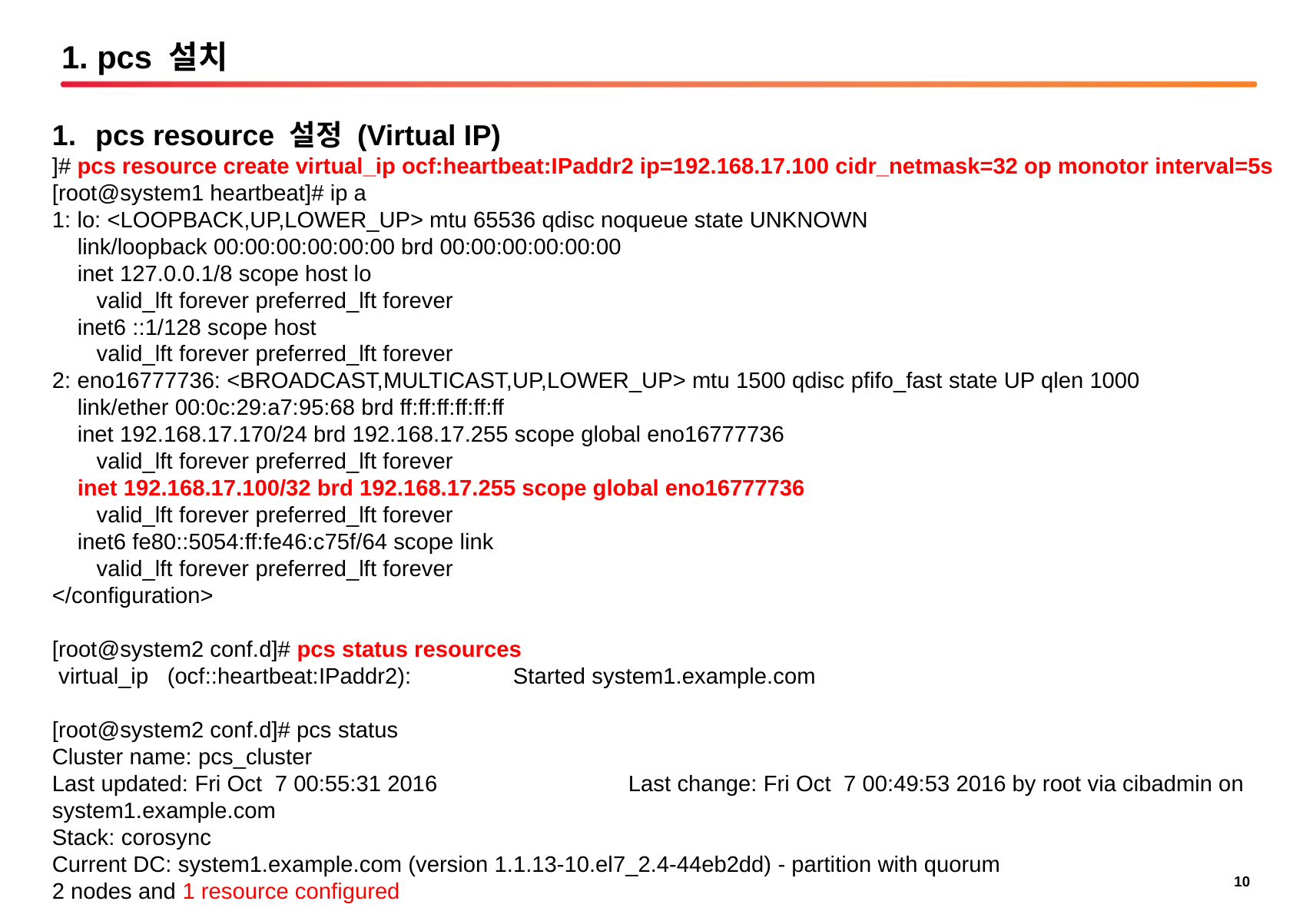

# 1. pcs 설치
pcs resource 설정 (Virtual IP)
]# pcs resource create virtual_ip ocf:heartbeat:IPaddr2 ip=192.168.17.100 cidr_netmask=32 op monotor interval=5s
[root@system1 heartbeat]# ip a
1: lo: <LOOPBACK,UP,LOWER_UP> mtu 65536 qdisc noqueue state UNKNOWN
    link/loopback 00:00:00:00:00:00 brd 00:00:00:00:00:00
    inet 127.0.0.1/8 scope host lo
       valid_lft forever preferred_lft forever
    inet6 ::1/128 scope host
       valid_lft forever preferred_lft forever
2: eno16777736: <BROADCAST,MULTICAST,UP,LOWER_UP> mtu 1500 qdisc pfifo_fast state UP qlen 1000
    link/ether 00:0c:29:a7:95:68 brd ff:ff:ff:ff:ff:ff
    inet 192.168.17.170/24 brd 192.168.17.255 scope global eno16777736
       valid_lft forever preferred_lft forever
    inet 192.168.17.100/32 brd 192.168.17.255 scope global eno16777736
       valid_lft forever preferred_lft forever
    inet6 fe80::5054:ff:fe46:c75f/64 scope link
       valid_lft forever preferred_lft forever
</configuration>

[root@system2 conf.d]# pcs status resources
 virtual_ip	(ocf::heartbeat:IPaddr2):	Started system1.example.com

[root@system2 conf.d]# pcs status
Cluster name: pcs_cluster
Last updated: Fri Oct  7 00:55:31 2016		Last change: Fri Oct  7 00:49:53 2016 by root via cibadmin on system1.example.com
Stack: corosync
Current DC: system1.example.com (version 1.1.13-10.el7_2.4-44eb2dd) - partition with quorum
2 nodes and 1 resource configured

Online: [ system1.example.com system2.example.com ]

Full list of resources:

 virtual_ip	(ocf::heartbeat:IPaddr2):	Started system1.example.com

Failed Actions:
* virtual_ip_monotor_5000 on system1.example.com 'unimplemented feature' (3): call=7, status=complete, exitreason='none',
    last-rc-change='Fri Oct  7 00:49:53 2016', queued=0ms, exec=41ms